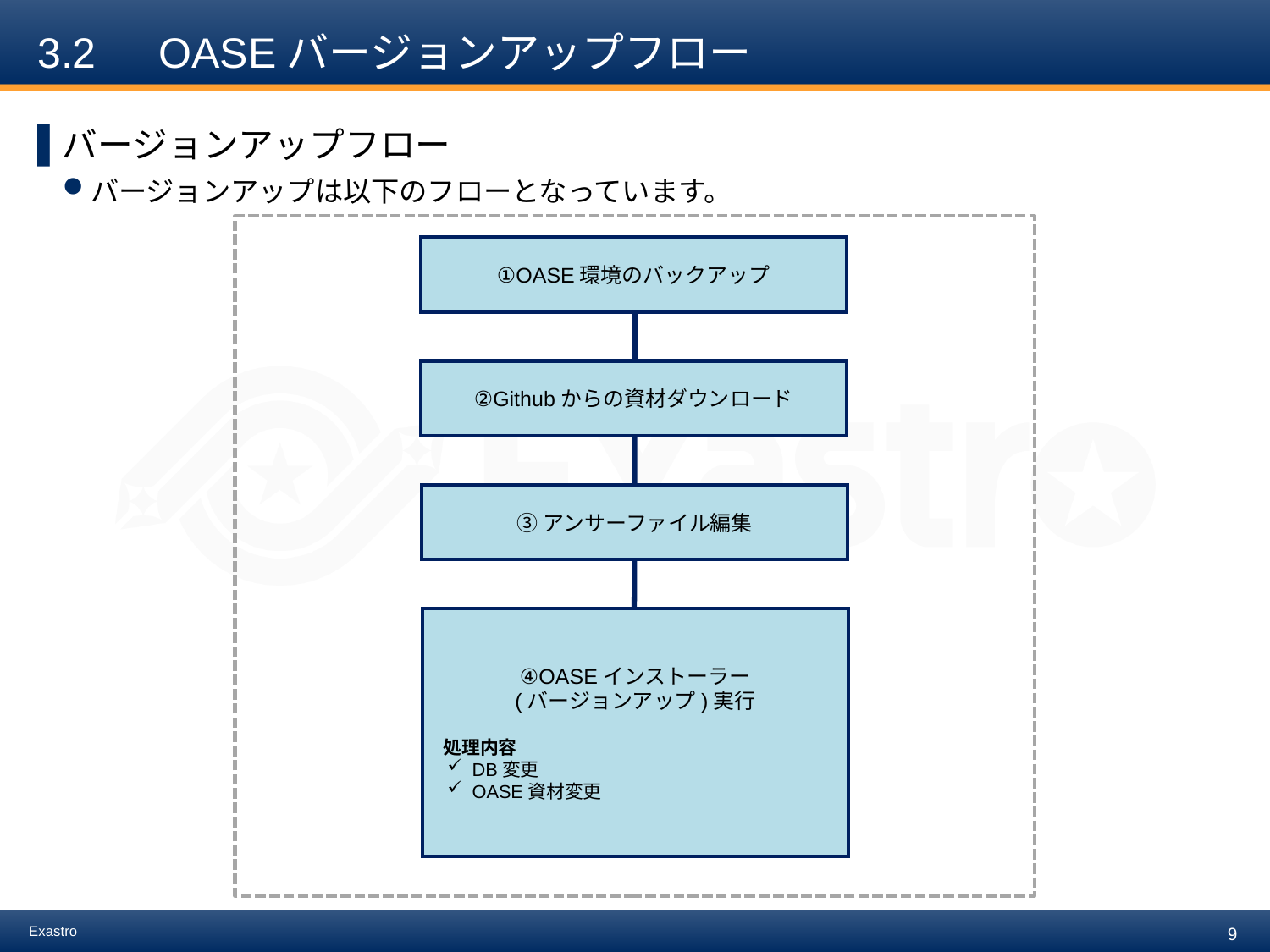

# 3.2　OASEバージョンアップフロー

バージョンアップフロー
バージョンアップは以下のフローとなっています。

①OASE環境のバックアップ
②Githubからの資材ダウンロード
③アンサーファイル編集
④OASEインストーラー
(バージョンアップ)実行

 処理内容
DB変更
OASE資材変更